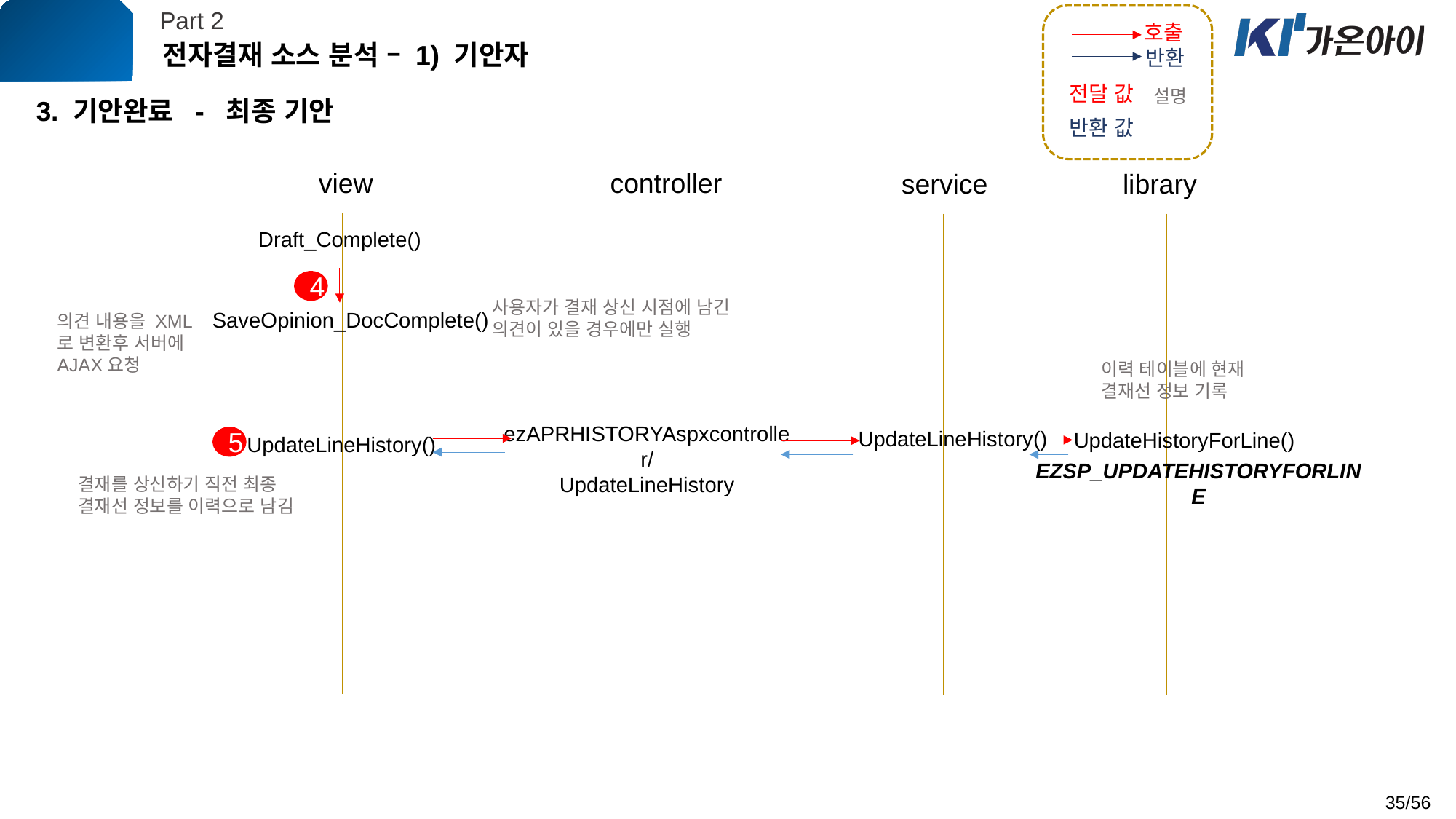

Part 2

호출
전자결재 소스 분석 – 1) 기안자
반환
전달 값
설명
3. 기안완료  -  최종 기안
반환 값
view
controller
service
library
Draft_Complete()
4
사용자가 결재 상신 시점에 남긴 의견이 있을 경우에만 실행
SaveOpinion_DocComplete()
의견 내용을 XML로 변환후 서버에 AJAX요청
이력 테이블에 현재 결재선 정보 기록
ezAPRHISTORYAspxcontroller/
UpdateLineHistory
UpdateLineHistory()
UpdateHistoryForLine()
UpdateLineHistory()
5
EZSP_UPDATEHISTORYFORLINE
결재를 상신하기 직전 최종 결재선 정보를 이력으로 남김
35/56